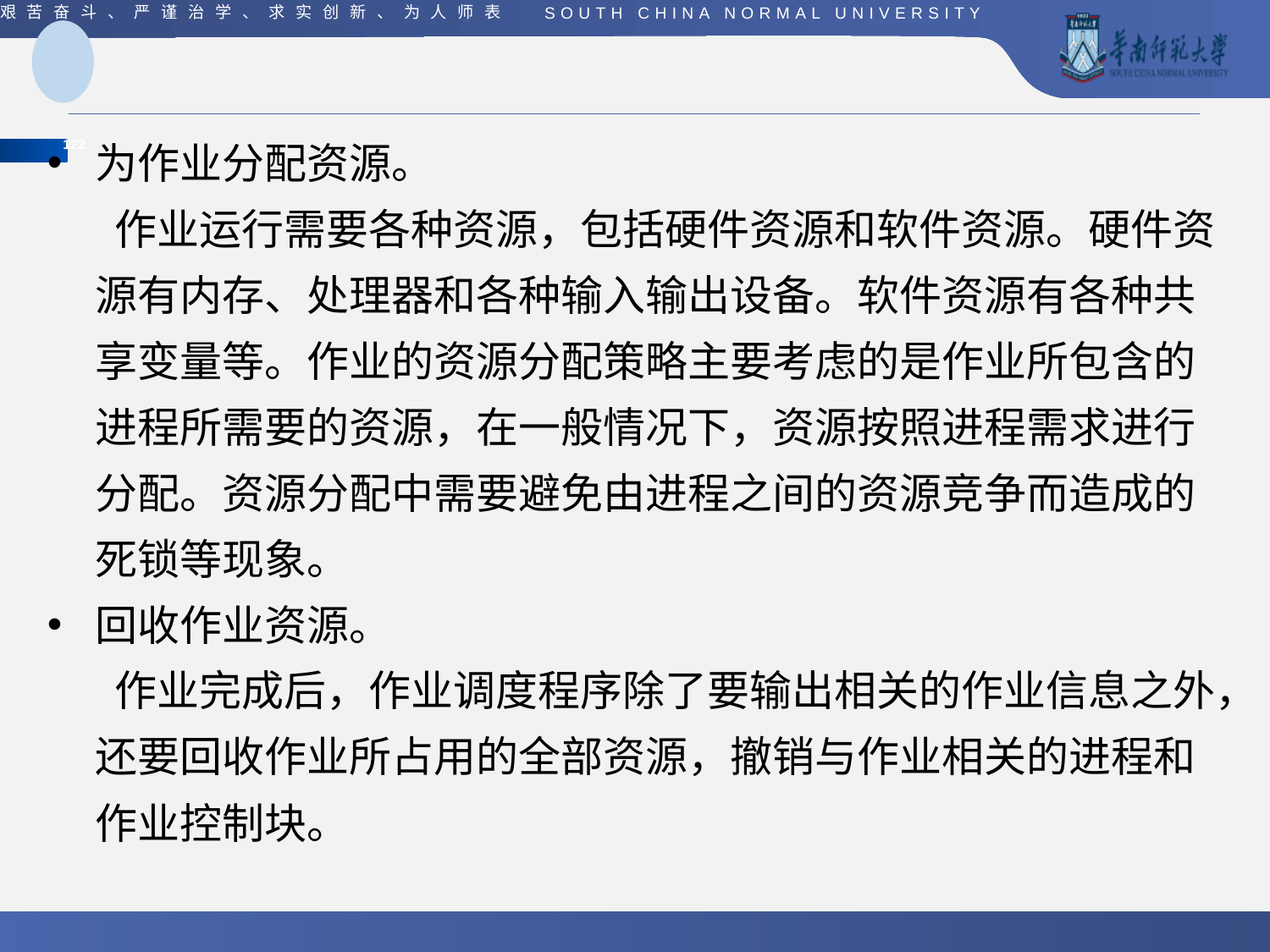

为作业分配资源。
      作业运行需要各种资源，包括硬件资源和软件资源。硬件资源有内存、处理器和各种输入输出设备。软件资源有各种共享变量等。作业的资源分配策略主要考虑的是作业所包含的进程所需要的资源，在一般情况下，资源按照进程需求进行分配。资源分配中需要避免由进程之间的资源竞争而造成的死锁等现象。
回收作业资源。
      作业完成后，作业调度程序除了要输出相关的作业信息之外，还要回收作业所占用的全部资源，撤销与作业相关的进程和作业控制块。

122